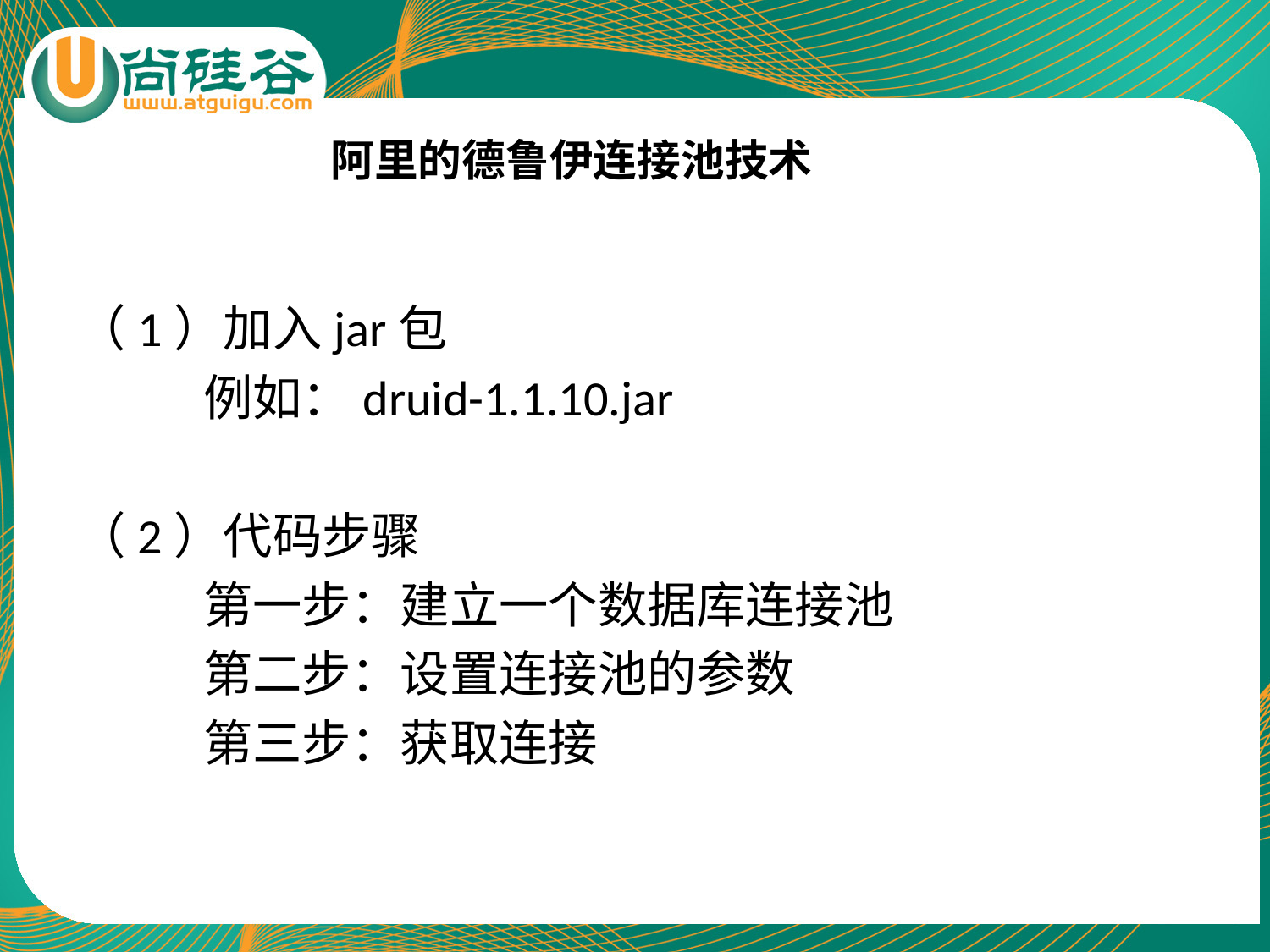

# 阿里的德鲁伊连接池技术

（1）加入jar包
	例如：druid-1.1.10.jar

（2）代码步骤
	第一步：建立一个数据库连接池
	第二步：设置连接池的参数
	第三步：获取连接